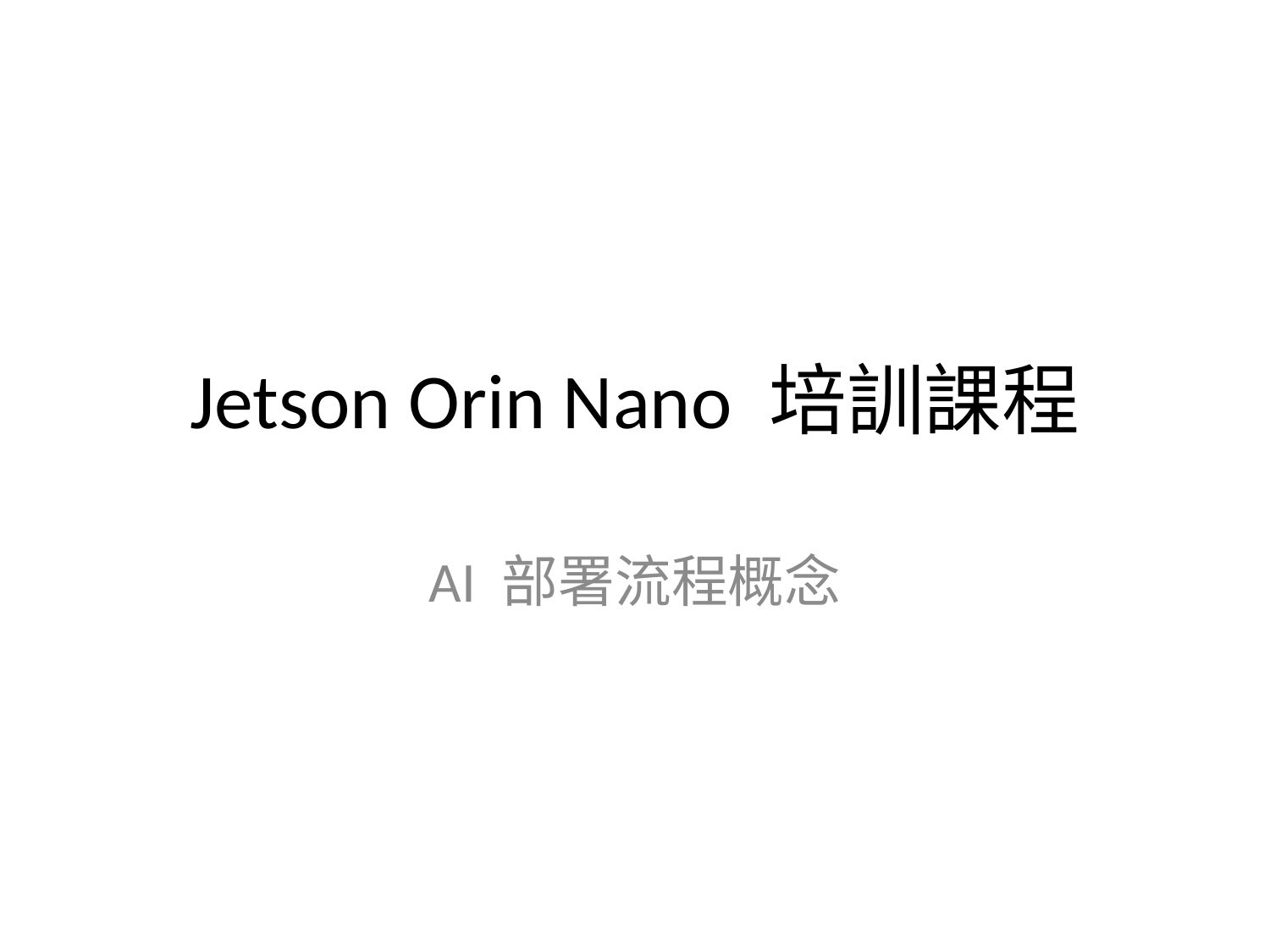

# Jetson Orin Nano 培訓課程
AI 部署流程概念